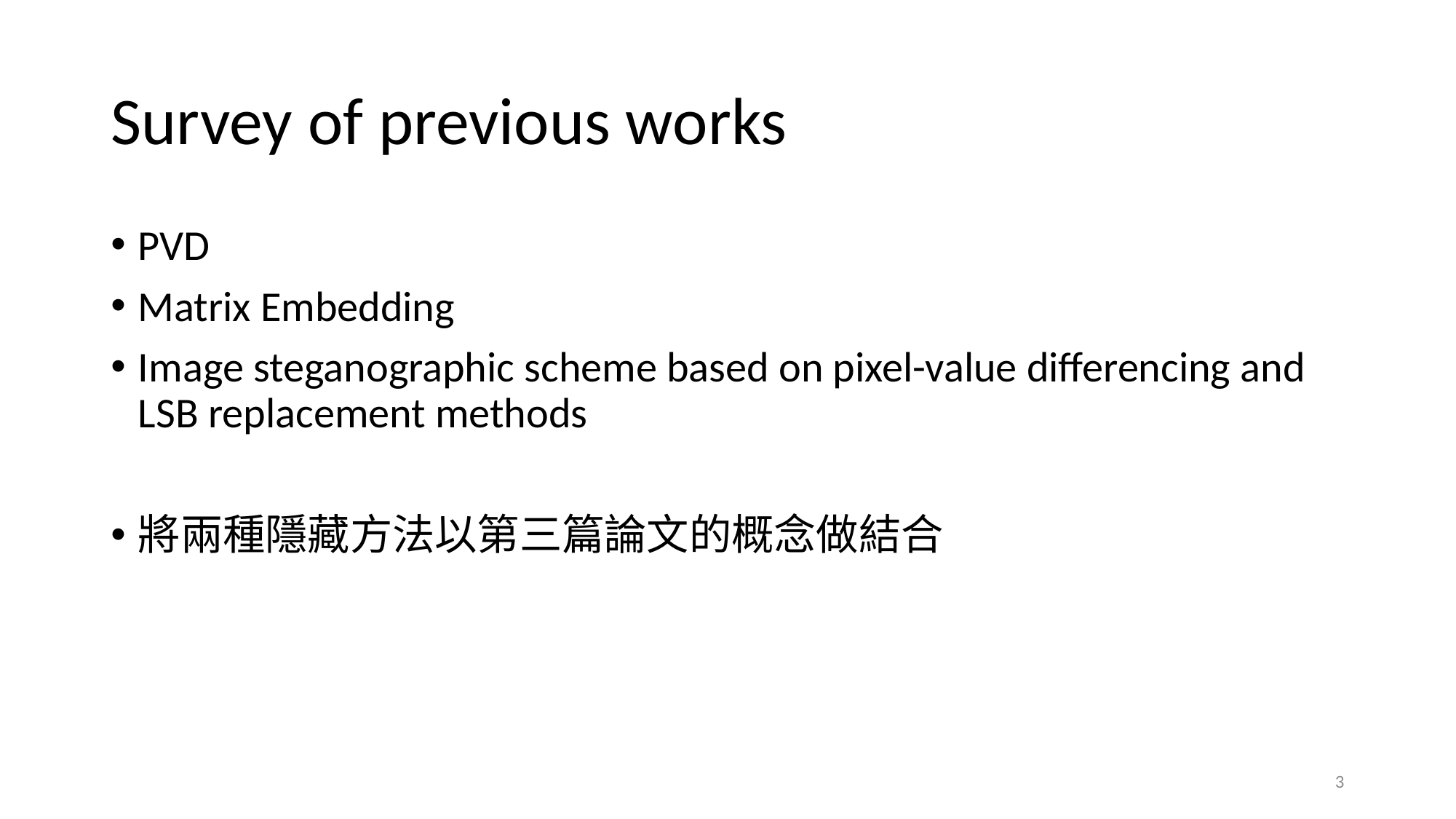

# Survey of previous works
PVD
Matrix Embedding
Image steganographic scheme based on pixel-value differencing and LSB replacement methods

將兩種隱藏方法以第三篇論文的概念做結合
3